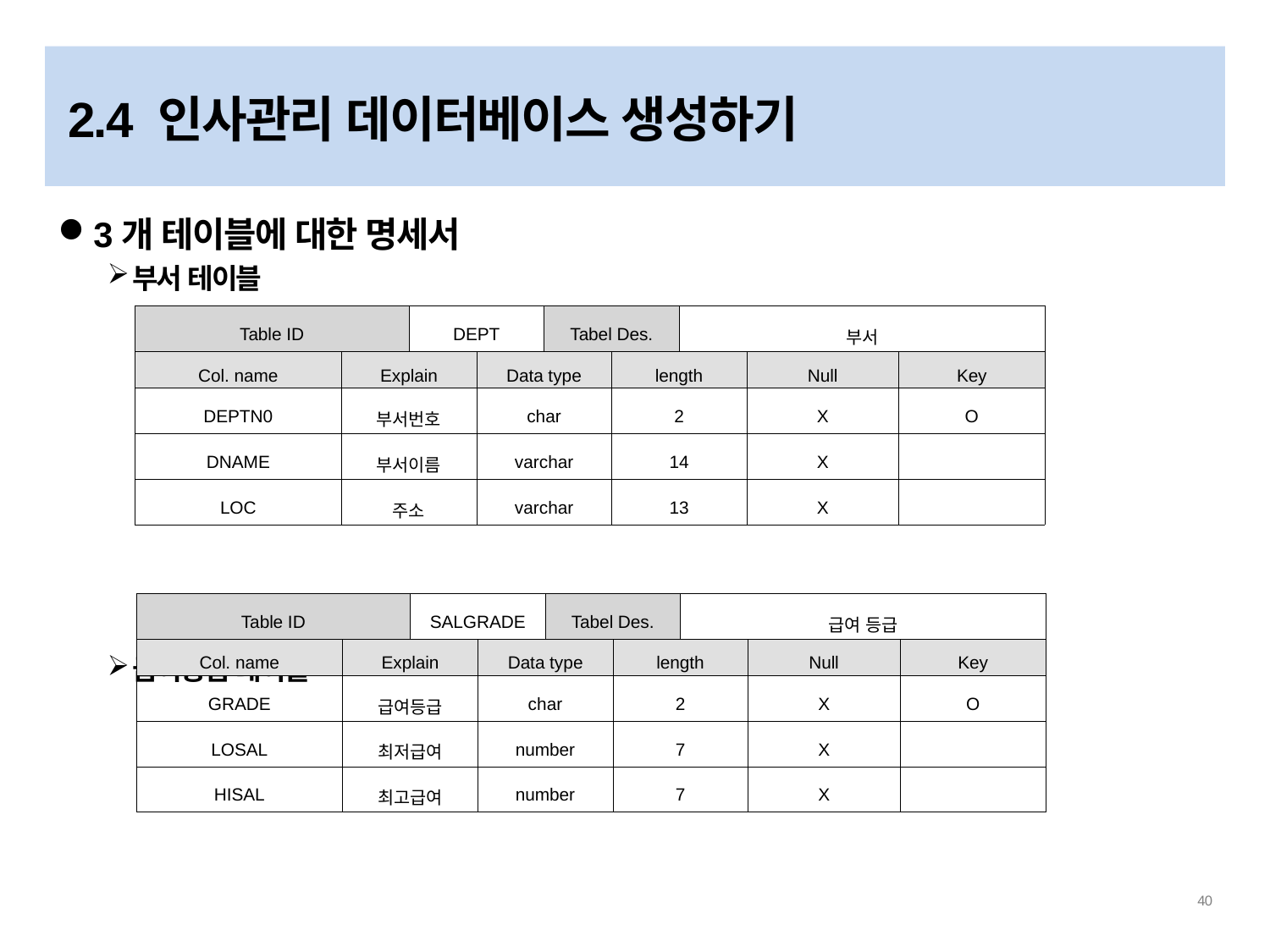

# 2.4 인사관리 데이터베이스 생성하기
3개 테이블에 대한 명세서
부서 테이블

급여등급 테이블

| Table ID |  | DEPT |  | Tabel Des. |  | 부서 |  |  |
| --- | --- | --- | --- | --- | --- | --- | --- | --- |
| Col. name | Explain |  | Data type |  | length |  | Null | Key |
| DEPTN0 | 부서번호 |  | char |  | 2 |  | X | O |
| DNAME | 부서이름 |  | varchar |  | 14 |  | X |  |
| LOC | 주소 |  | varchar |  | 13 |  | X |  |
| Table ID |  | SALGRADE |  | Tabel Des. |  | 급여 등급 |  |  |
| --- | --- | --- | --- | --- | --- | --- | --- | --- |
| Col. name | Explain |  | Data type |  | length |  | Null | Key |
| GRADE | 급여등급 |  | char |  | 2 |  | X | O |
| LOSAL | 최저급여 |  | number |  | 7 |  | X |  |
| HISAL | 최고급여 |  | number |  | 7 |  | X |  |